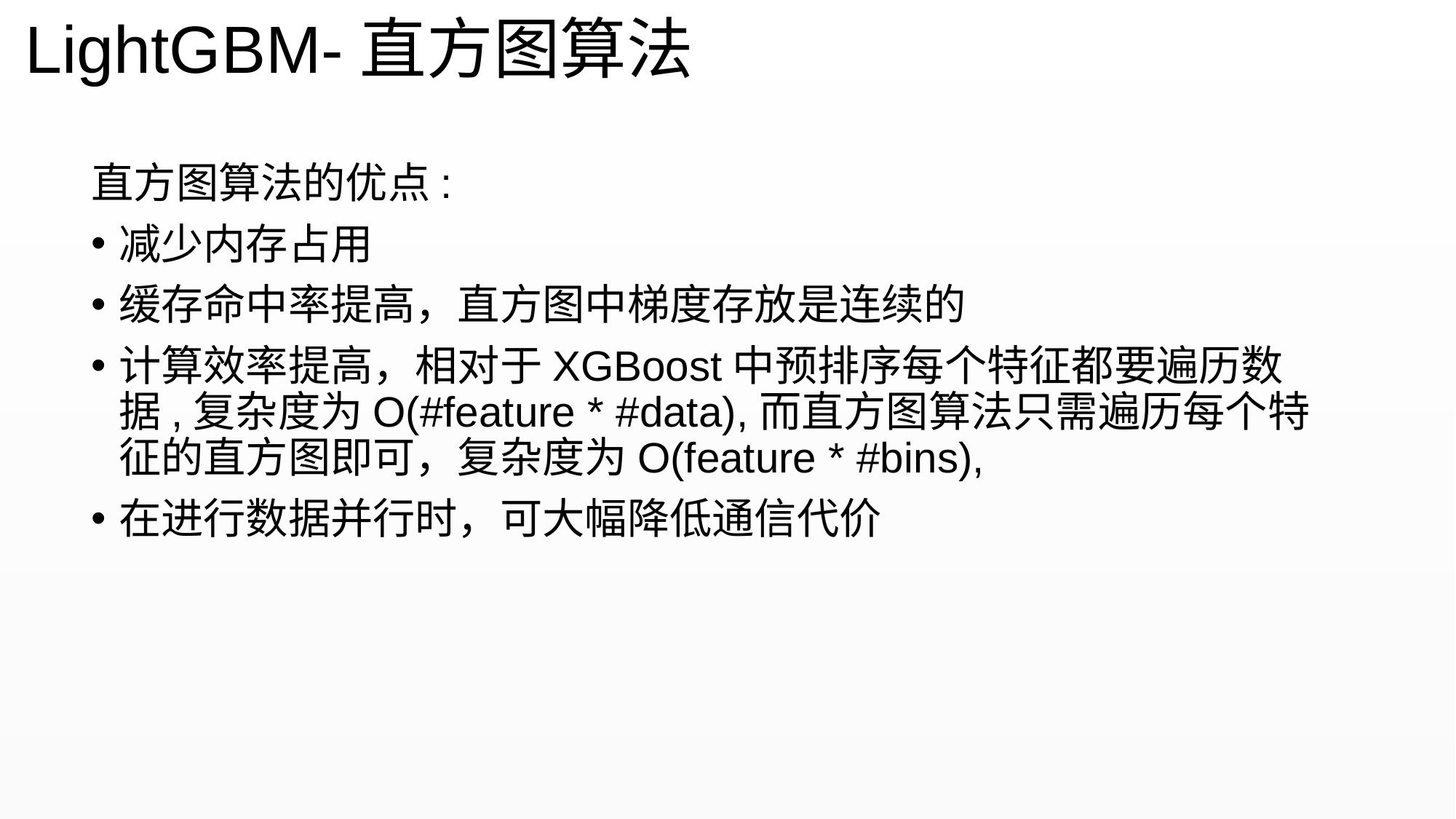

# LightGBM-直方图算法
直方图算法的优点:
减少内存占用
缓存命中率提高，直方图中梯度存放是连续的
计算效率提高，相对于XGBoost中预排序每个特征都要遍历数据,复杂度为O(#feature * #data),而直方图算法只需遍历每个特征的直方图即可，复杂度为O(feature * #bins),
在进行数据并行时，可大幅降低通信代价